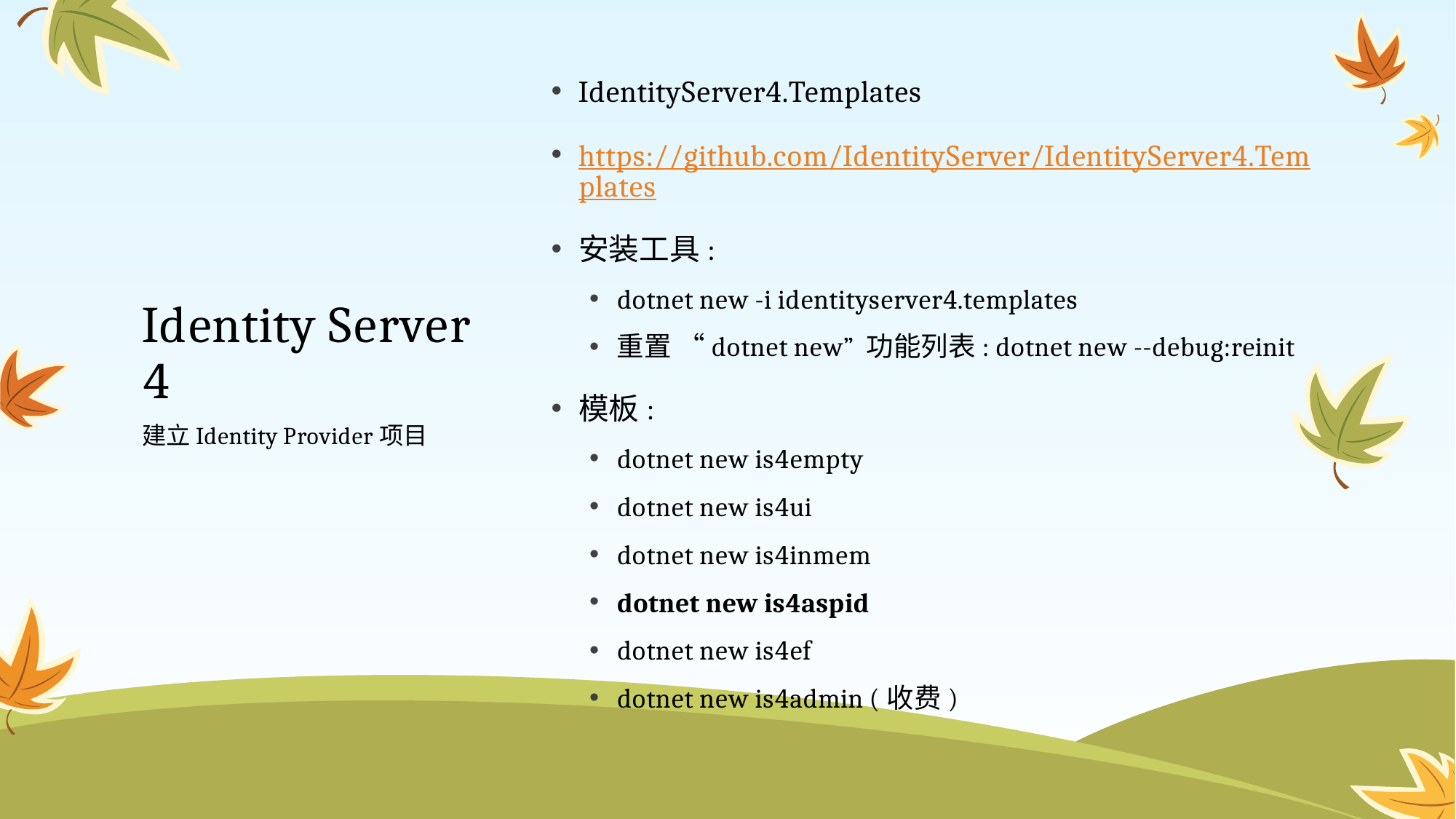

IdentityServer4.Templates
https://github.com/IdentityServer/IdentityServer4.Templates
安装工具:
dotnet new -i identityserver4.templates
重置 “dotnet new” 功能列表: dotnet new --debug:reinit
模板:
dotnet new is4empty
dotnet new is4ui
dotnet new is4inmem
dotnet new is4aspid
dotnet new is4ef
dotnet new is4admin (收费)

# Identity Server 4
建立Identity Provider项目